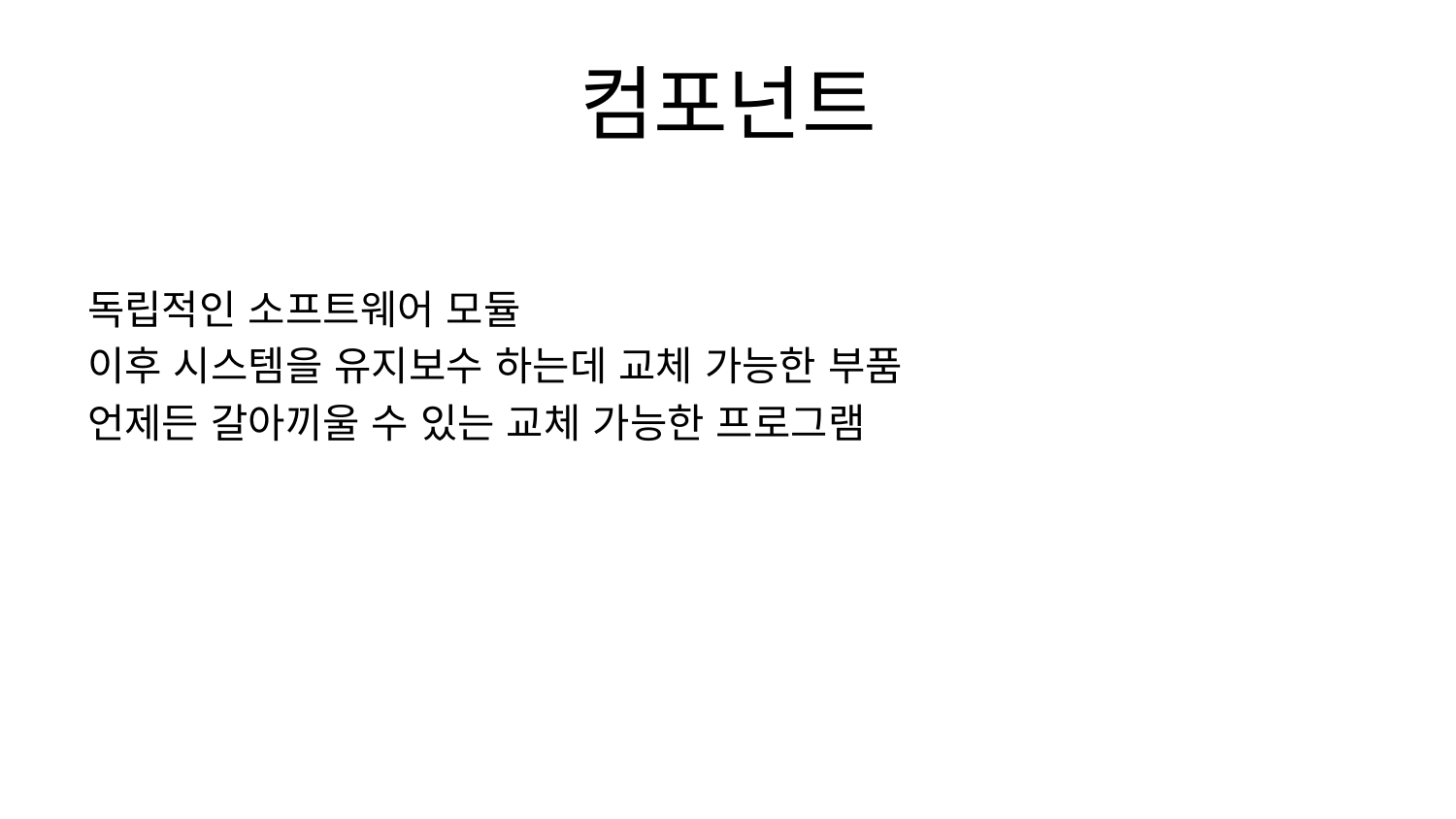

# 컴포넌트

독립적인 소프트웨어 모듈
이후 시스템을 유지보수 하는데 교체 가능한 부품
언제든 갈아끼울 수 있는 교체 가능한 프로그램